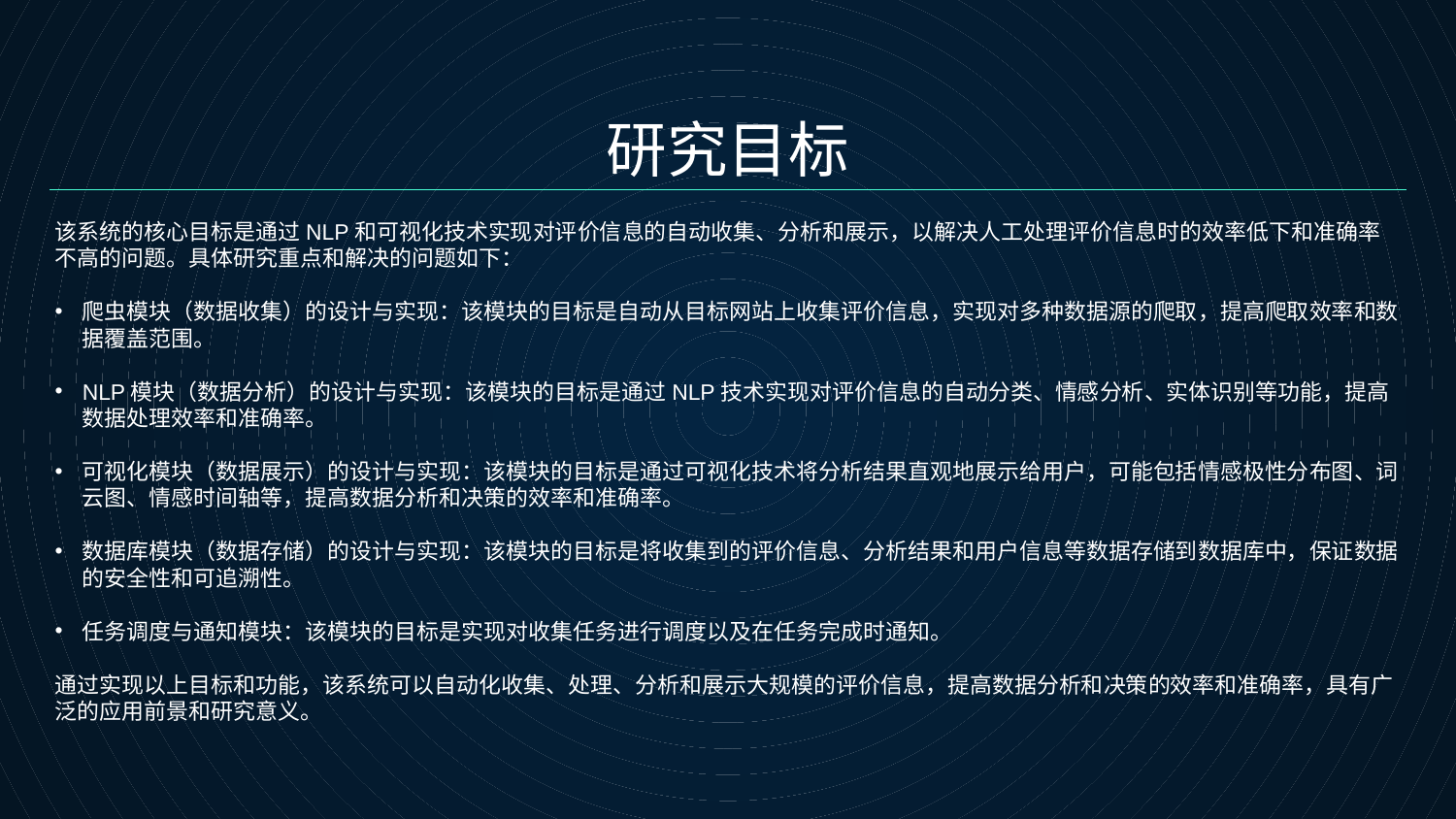

研究目标
该系统的核心目标是通过NLP和可视化技术实现对评价信息的自动收集、分析和展示，以解决人工处理评价信息时的效率低下和准确率不高的问题。具体研究重点和解决的问题如下：

爬虫模块（数据收集）的设计与实现：该模块的目标是自动从目标网站上收集评价信息，实现对多种数据源的爬取，提高爬取效率和数据覆盖范围。

NLP模块（数据分析）的设计与实现：该模块的目标是通过NLP技术实现对评价信息的自动分类、情感分析、实体识别等功能，提高数据处理效率和准确率。

可视化模块（数据展示）的设计与实现：该模块的目标是通过可视化技术将分析结果直观地展示给用户，可能包括情感极性分布图、词云图、情感时间轴等，提高数据分析和决策的效率和准确率。

数据库模块（数据存储）的设计与实现：该模块的目标是将收集到的评价信息、分析结果和用户信息等数据存储到数据库中，保证数据的安全性和可追溯性。

任务调度与通知模块：该模块的目标是实现对收集任务进行调度以及在任务完成时通知。

通过实现以上目标和功能，该系统可以自动化收集、处理、分析和展示大规模的评价信息，提高数据分析和决策的效率和准确率，具有广泛的应用前景和研究意义。